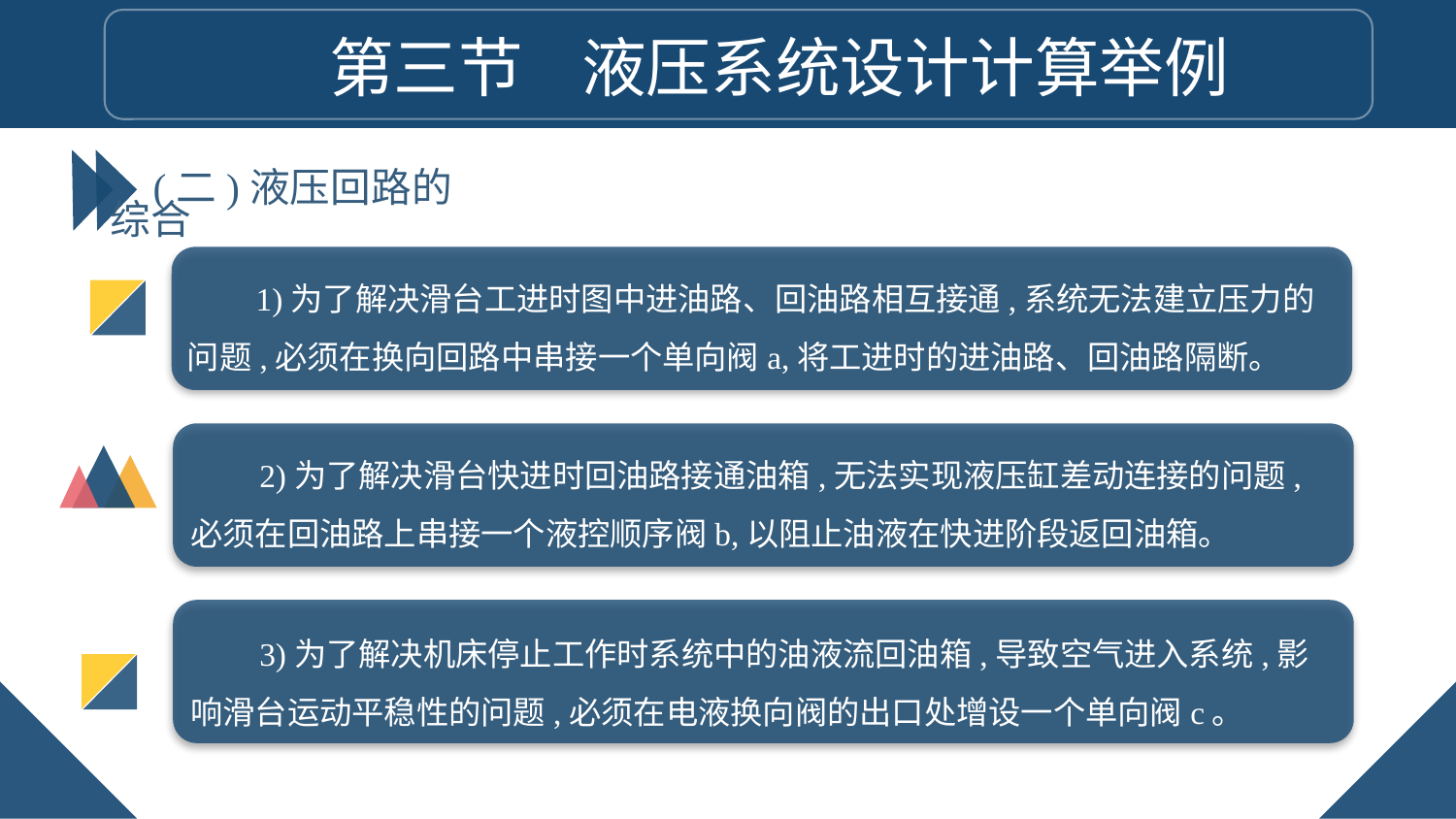

第三节    液压系统设计计算举例

(二)液压回路的综合

1)为了解决滑台工进时图中进油路、回油路相互接通,系统无法建立压力的问题,必须在换向回路中串接一个单向阀a,将工进时的进油路、回油路隔断。

2)为了解决滑台快进时回油路接通油箱,无法实现液压缸差动连接的问题,必须在回油路上串接一个液控顺序阀b,以阻止油液在快进阶段返回油箱。

3)为了解决机床停止工作时系统中的油液流回油箱,导致空气进入系统,影响滑台运动平稳性的问题,必须在电液换向阀的出口处增设一个单向阀c。